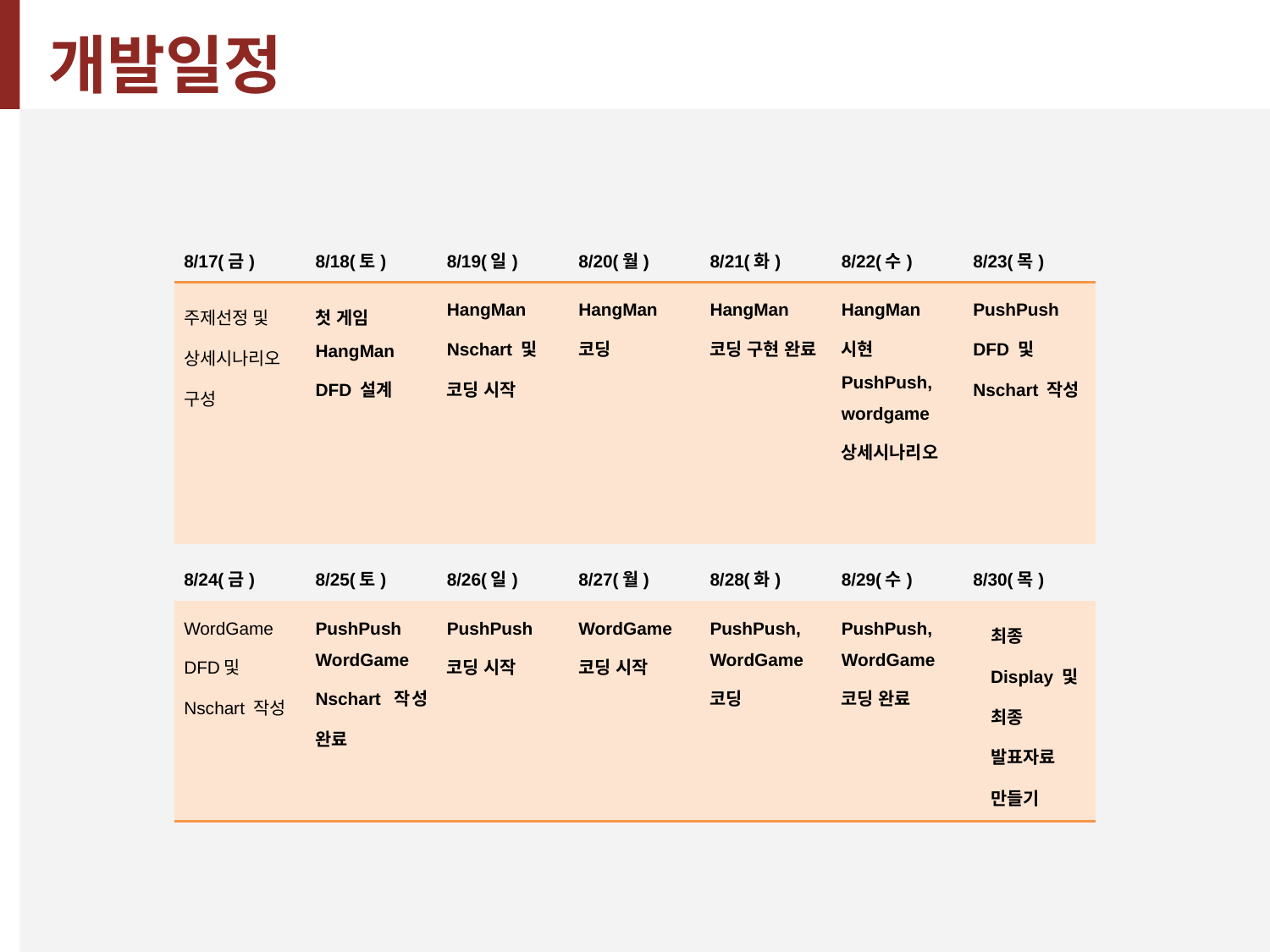

개발일정
| 8/17(금) | 8/18(토) | 8/19(일) | 8/20(월) | 8/21(화) | 8/22(수) | 8/23(목) |
| --- | --- | --- | --- | --- | --- | --- |
| 주제선정 및 상세시나리오 구성 | 첫 게임 HangMan DFD 설계 | HangMan Nschart 및 코딩 시작 | HangMan 코딩 | HangMan 코딩 구현 완료 | HangMan 시현 PushPush, wordgame상세시나리오 | PushPush DFD 및 Nschart 작성 |
| 8/24(금) | 8/25(토) | 8/26(일) | 8/27(월) | 8/28(화) | 8/29(수) | 8/30(목) |
| WordGame DFD및 Nschart 작성 | PushPush WordGame Nschart 작성 완료 | PushPush 코딩 시작 | WordGame코딩 시작 | PushPush, WordGame 코딩 | PushPush, WordGame 코딩 완료 | 최종Display 및 최종 발표자료 만들기 |